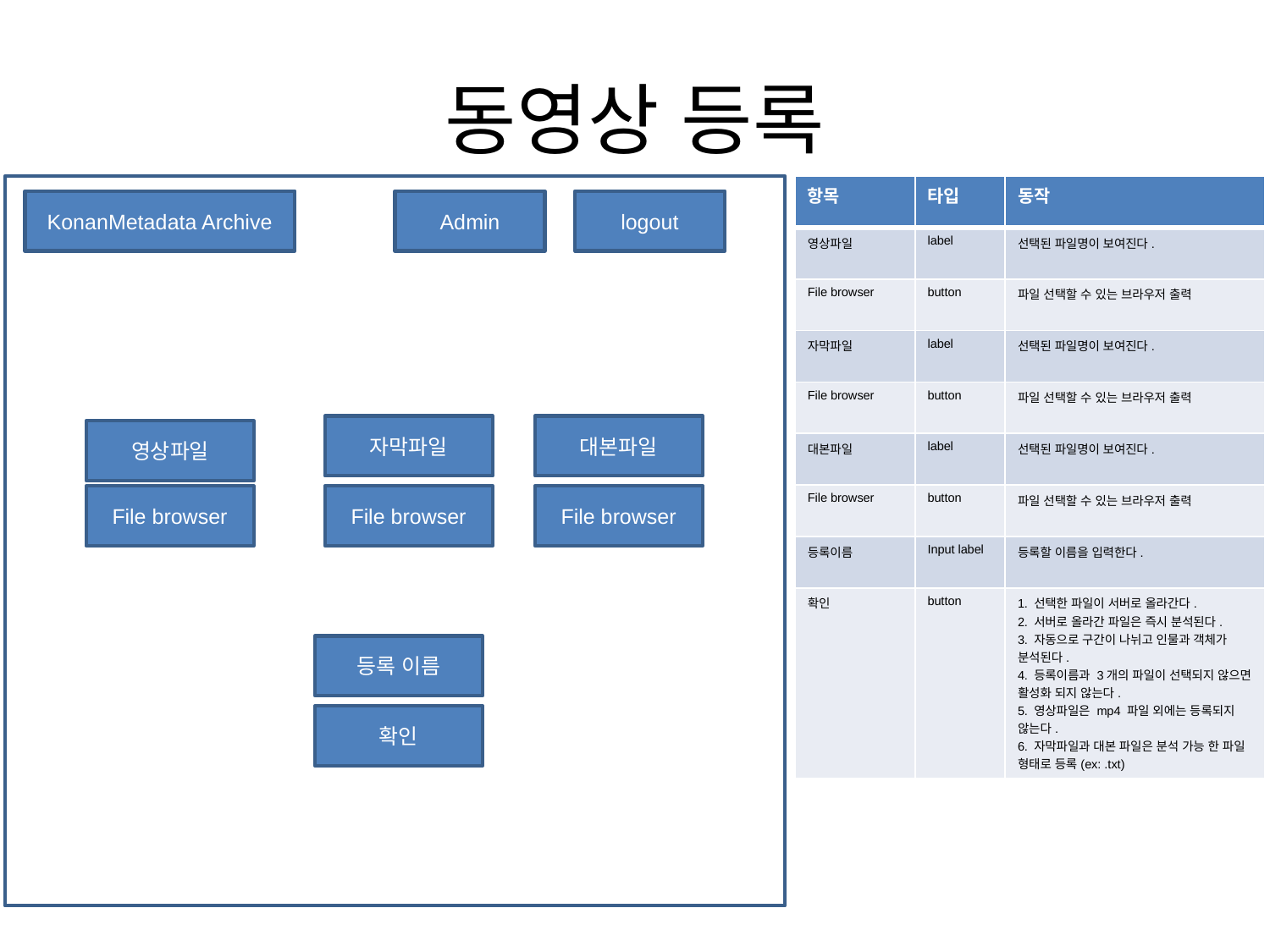

# 동영상 등록

| 항목 | 타입 | 동작 |
| --- | --- | --- |
| 영상파일 | label | 선택된 파일명이 보여진다. |
| File browser | button | 파일 선택할 수 있는 브라우저 출력 |
| 자막파일 | label | 선택된 파일명이 보여진다. |
| File browser | button | 파일 선택할 수 있는 브라우저 출력 |
| 대본파일 | label | 선택된 파일명이 보여진다. |
| File browser | button | 파일 선택할 수 있는 브라우저 출력 |
| 등록이름 | Input label | 등록할 이름을 입력한다. |
| 확인 | button | 1. 선택한 파일이 서버로 올라간다. 2. 서버로 올라간 파일은 즉시 분석된다. 3. 자동으로 구간이 나뉘고 인물과 객체가 분석된다. 4. 등록이름과 3개의 파일이 선택되지 않으면 활성화 되지 않는다. 5. 영상파일은 mp4 파일 외에는 등록되지 않는다. 6. 자막파일과 대본 파일은 분석 가능 한 파일 형태로 등록(ex: .txt) |
KonanMetadata Archive
Admin
logout
자막파일
대본파일
영상파일
File browser
File browser
File browser
등록 이름
확인